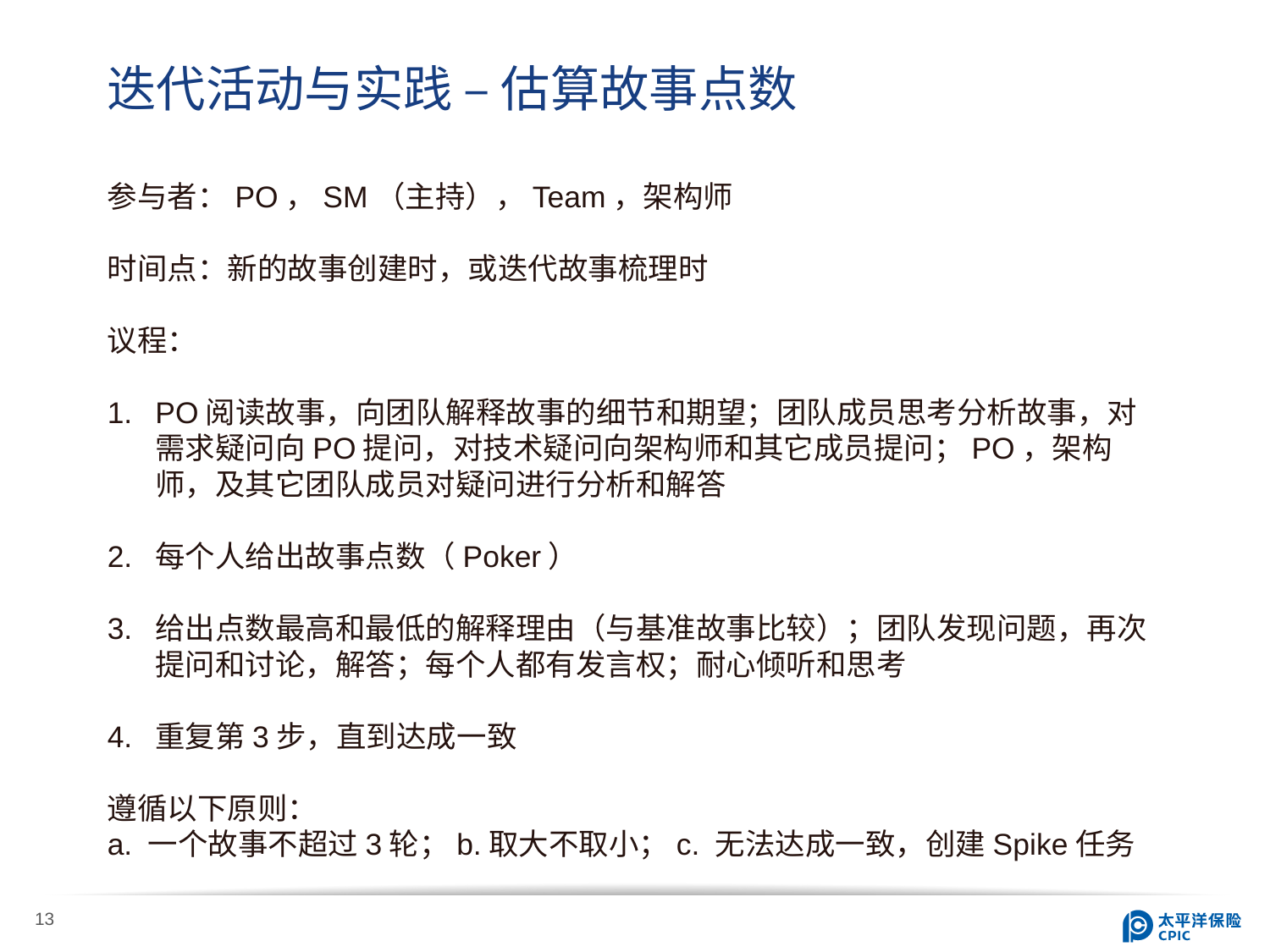

迭代活动与实践 – 估算故事点数
参与者：PO，SM（主持），Team，架构师

时间点：新的故事创建时，或迭代故事梳理时

议程：

PO阅读故事，向团队解释故事的细节和期望；团队成员思考分析故事，对需求疑问向PO提问，对技术疑问向架构师和其它成员提问；PO，架构师，及其它团队成员对疑问进行分析和解答

每个人给出故事点数（Poker）

给出点数最高和最低的解释理由（与基准故事比较）；团队发现问题，再次提问和讨论，解答；每个人都有发言权；耐心倾听和思考

重复第3步，直到达成一致

遵循以下原则：
a. 一个故事不超过3轮；b.取大不取小；c. 无法达成一致，创建Spike任务